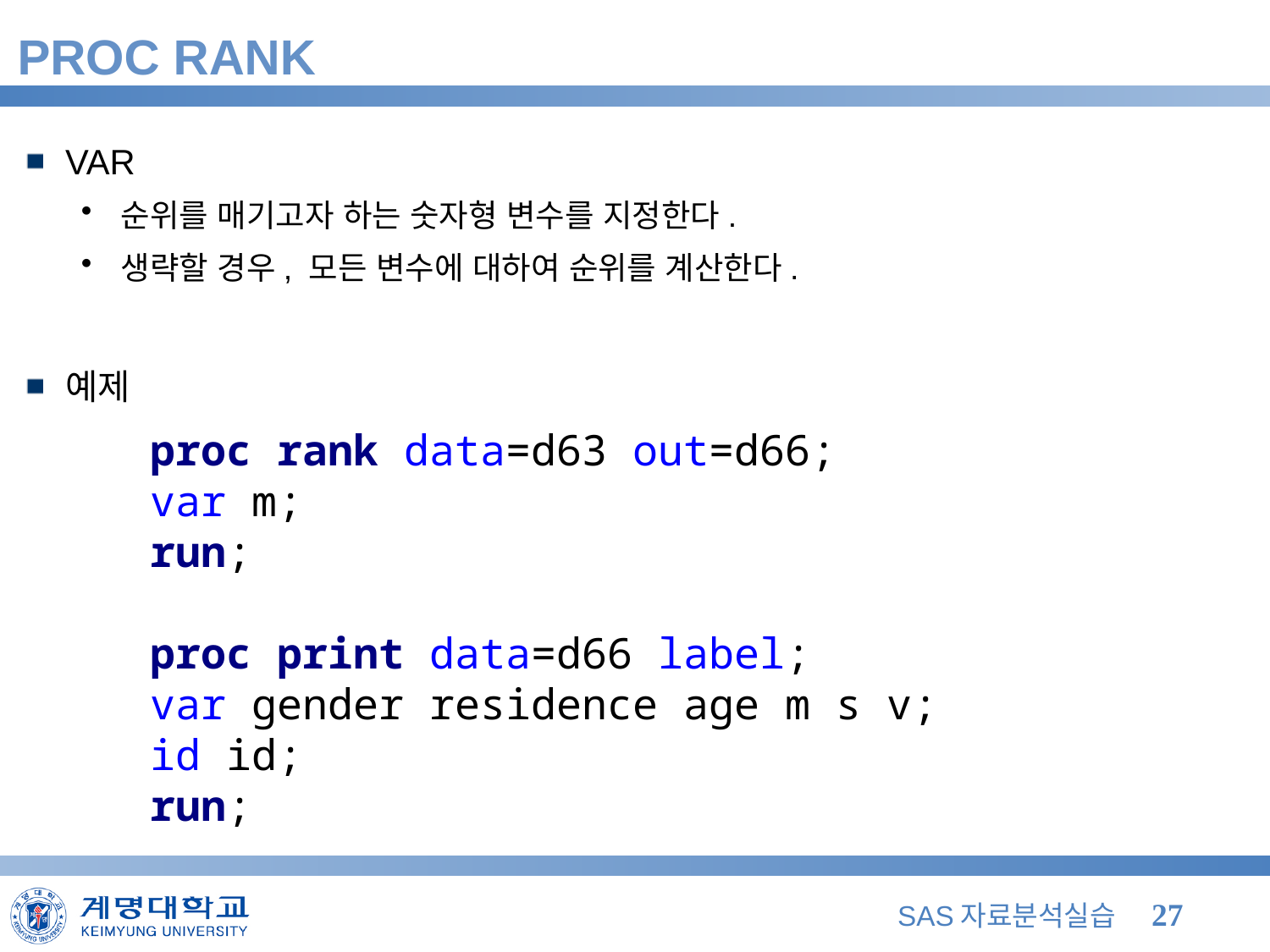

# PROC RANK
VAR
순위를 매기고자 하는 숫자형 변수를 지정한다.
생략할 경우, 모든 변수에 대하여 순위를 계산한다.

예제

proc rank data=d63 out=d66;
var m;
run;

proc print data=d66 label;
var gender residence age m s v;
id id;
run;